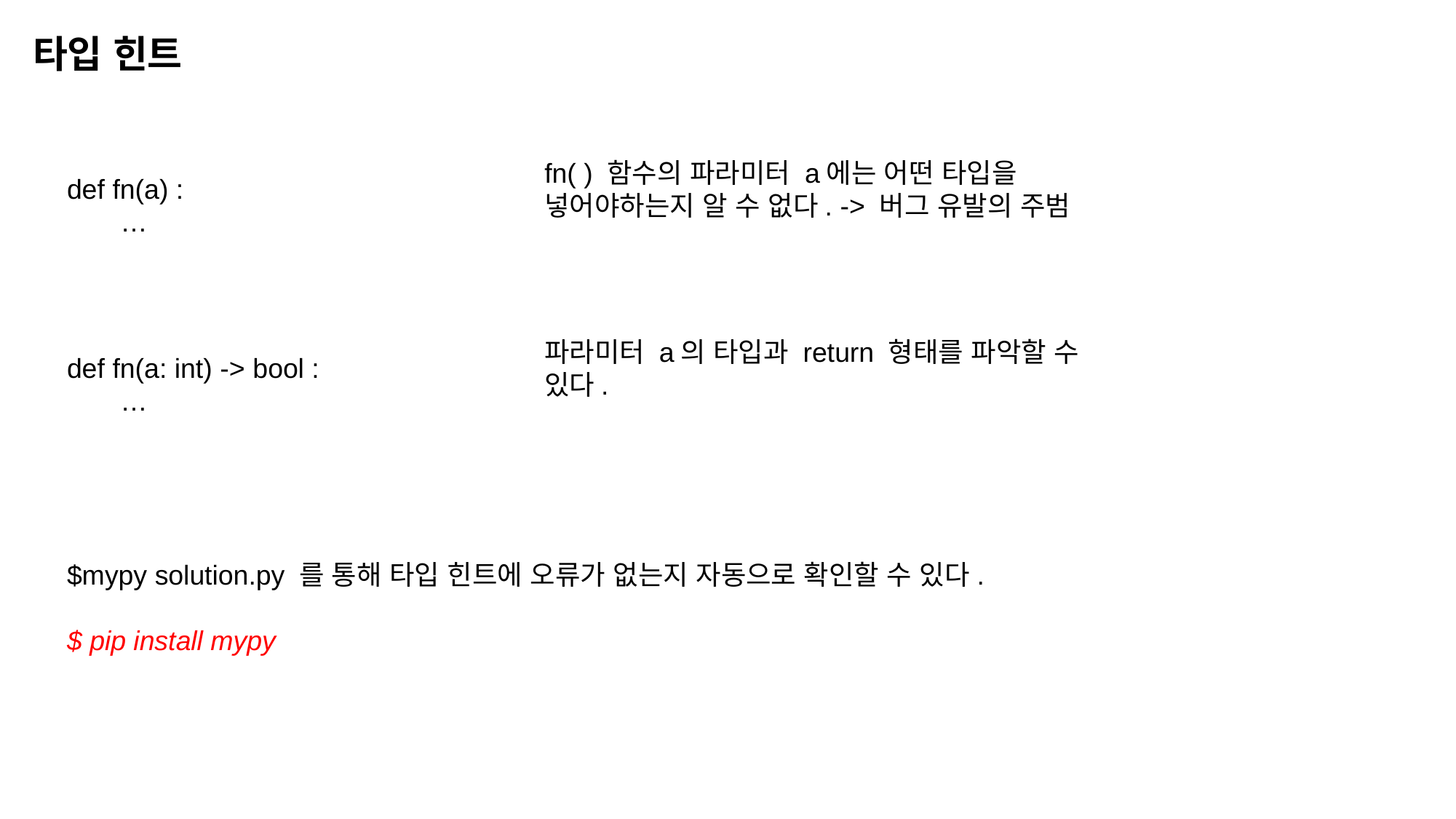

타입 힌트

def fn(a) :
       …
fn( ) 함수의 파라미터 a에는 어떤 타입을 넣어야하는지 알 수 없다. -> 버그 유발의 주범

def fn(a: int) -> bool :
       …
파라미터 a의 타입과 return 형태를 파악할 수 있다.
$mypy solution.py 를 통해 타입 힌트에 오류가 없는지 자동으로 확인할 수 있다.

$ pip install mypy